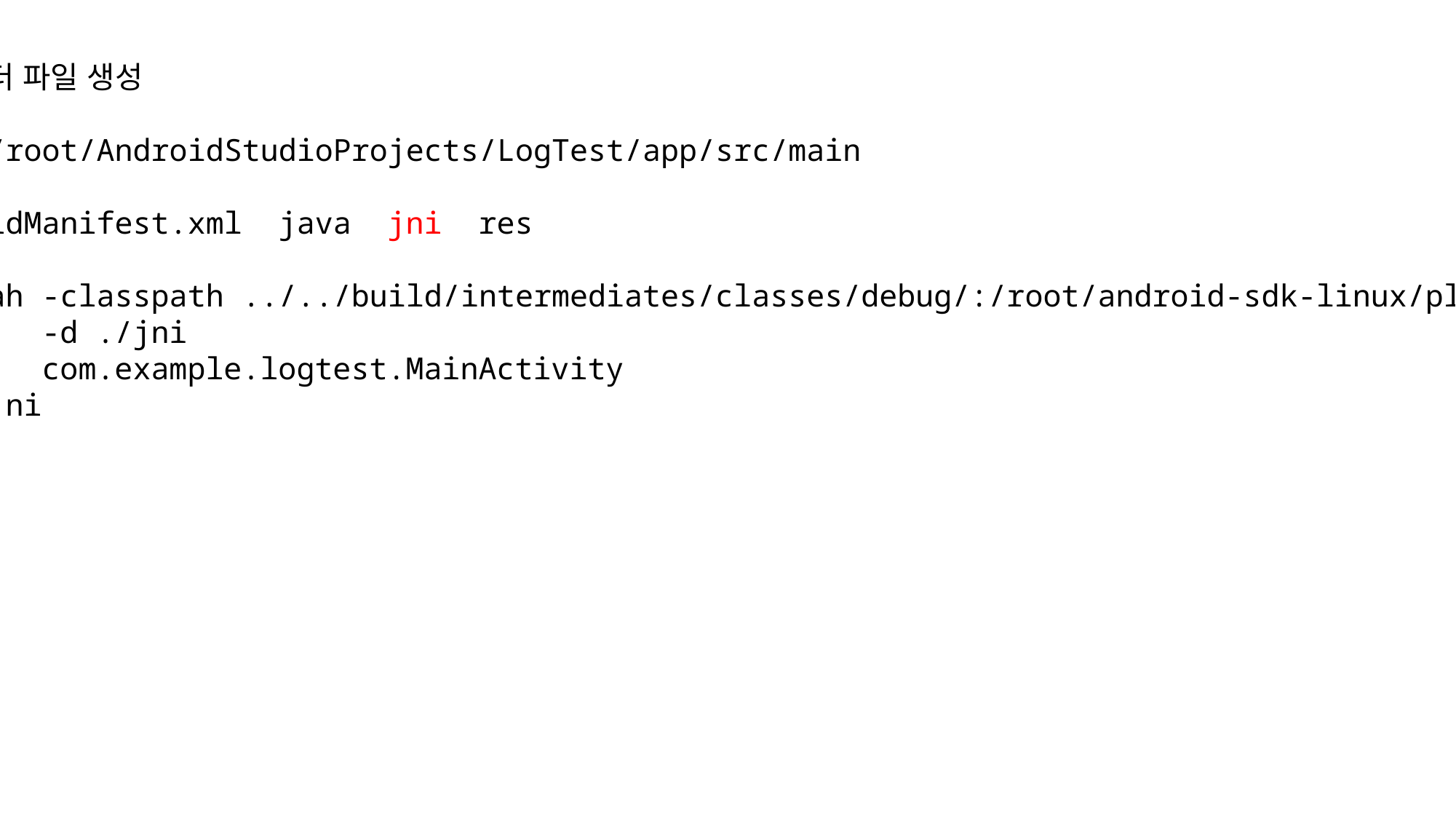

3. 헤더 파일 생성

# cd /root/AndroidStudioProjects/LogTest/app/src/main
# ls
AndroidManifest.xml  java  jni  res

# javah -classpath ../../build/intermediates/classes/debug/:/root/android-sdk-linux/platforms/android-21/android.jar
        -d ./jni
        com.example.logtest.MainActivity
# cd jni
# ls